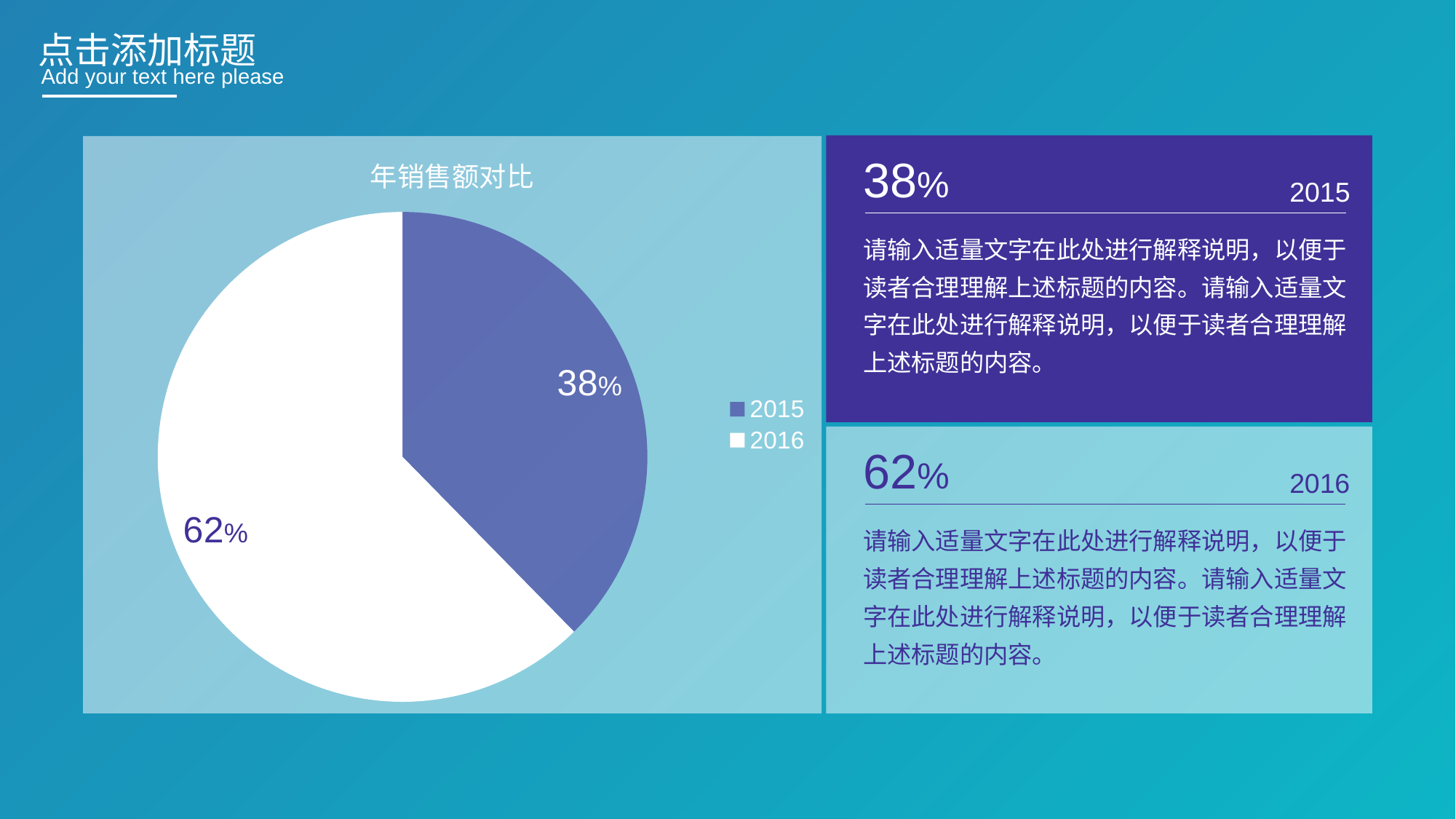

点击添加标题
Add your text here please

### Chart:

| Category | 年销售额对比 |
|---|---|
| 2015 | 3.2 |
| 2016 | 5.3 |
38%
2015
请输入适量文字在此处进行解释说明，以便于读者合理理解上述标题的内容。请输入适量文字在此处进行解释说明，以便于读者合理理解上述标题的内容。

62%
2016
请输入适量文字在此处进行解释说明，以便于读者合理理解上述标题的内容。请输入适量文字在此处进行解释说明，以便于读者合理理解上述标题的内容。